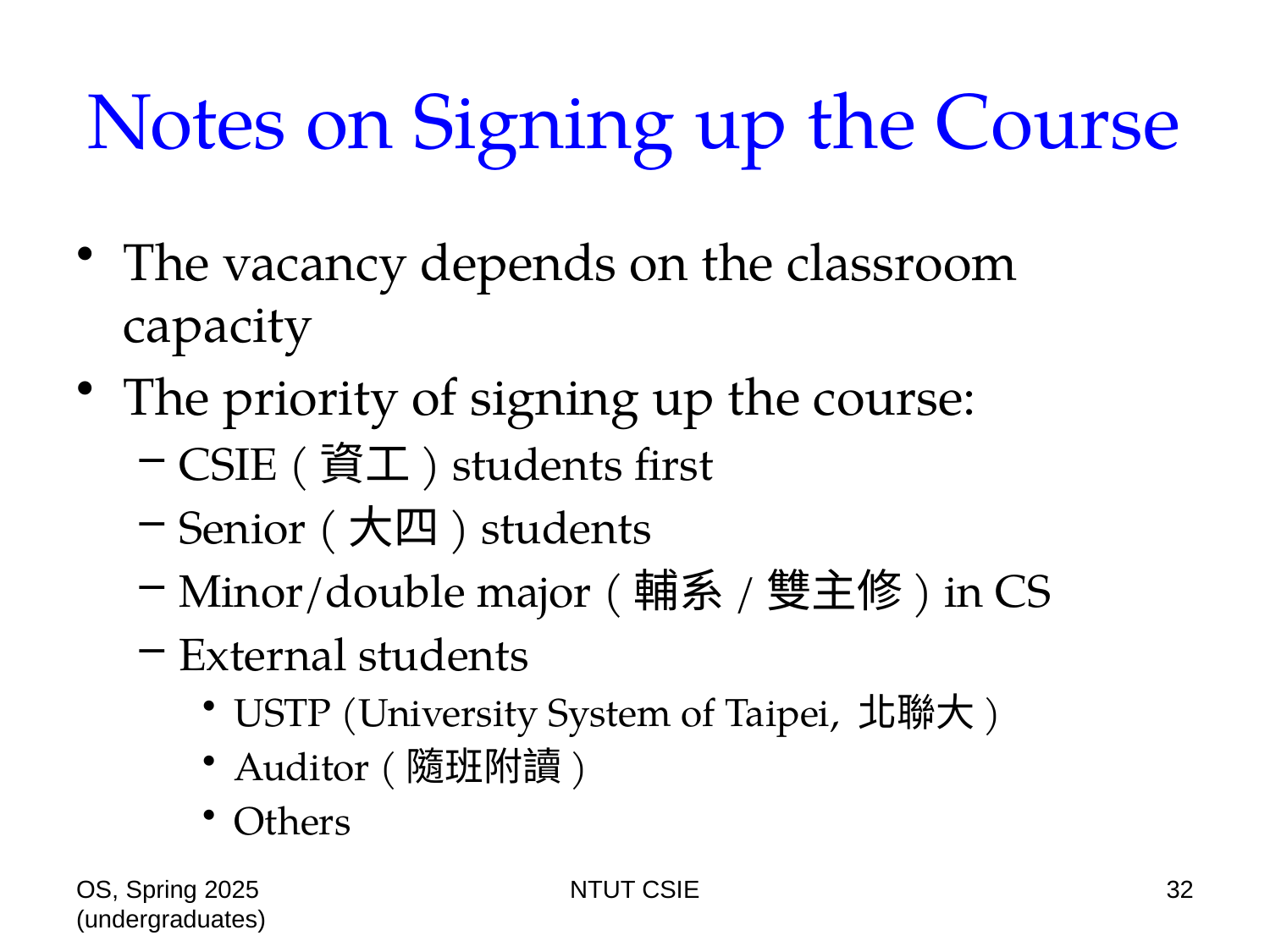

# Notes on Signing up the Course
The vacancy depends on the classroom capacity
The priority of signing up the course:
CSIE (資工) students first
Senior (大四) students
Minor/double major (輔系/雙主修) in CS
External students
USTP (University System of Taipei, 北聯大)
Auditor (隨班附讀)
Others

OS, Spring 2025 (undergraduates)
NTUT CSIE
32